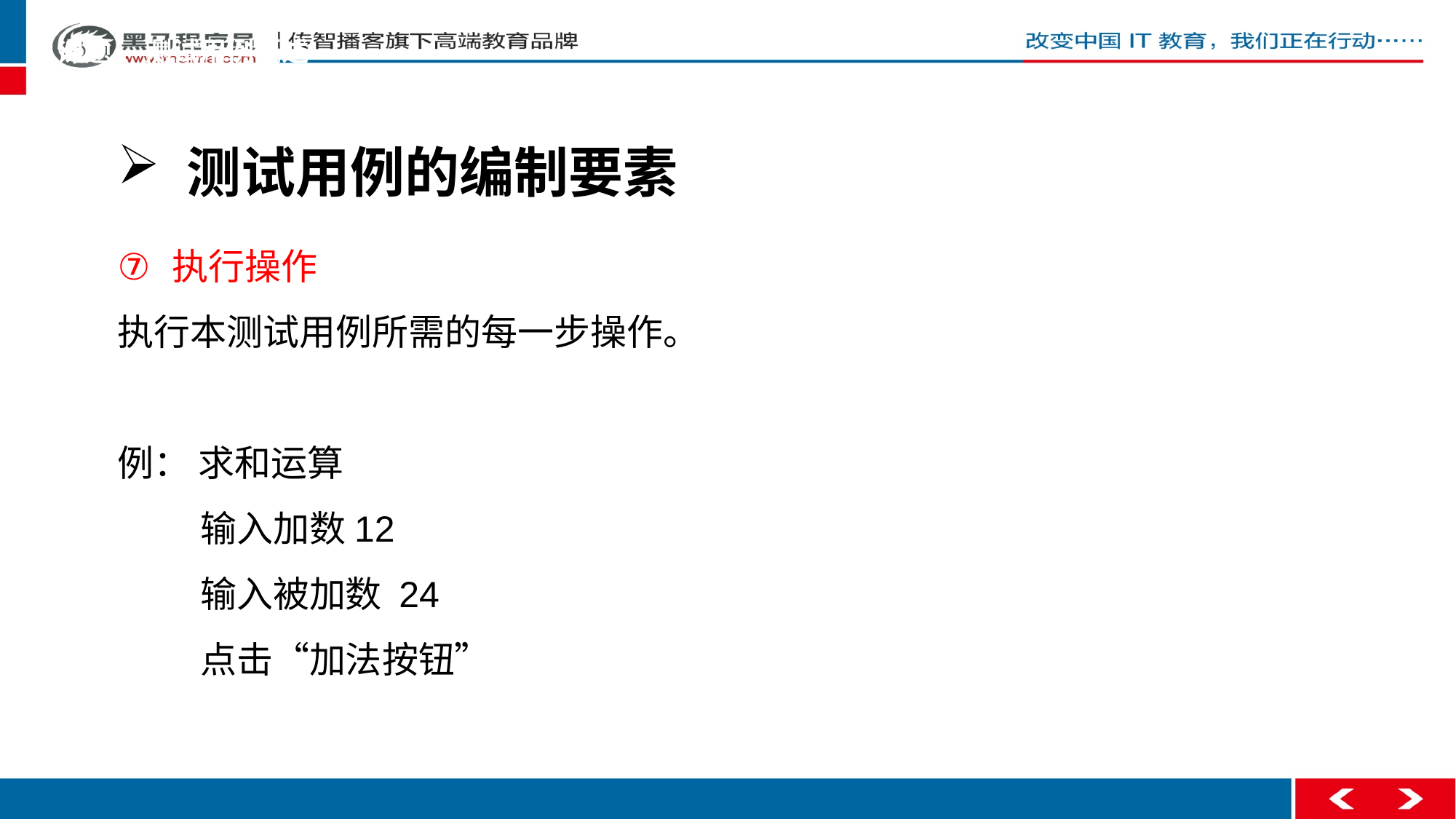

课题 、测试用例概述
 测试用例的编制要素
执行操作
执行本测试用例所需的每一步操作。

例： 求和运算
         输入加数12
         输入被加数 24
         点击“加法按钮”